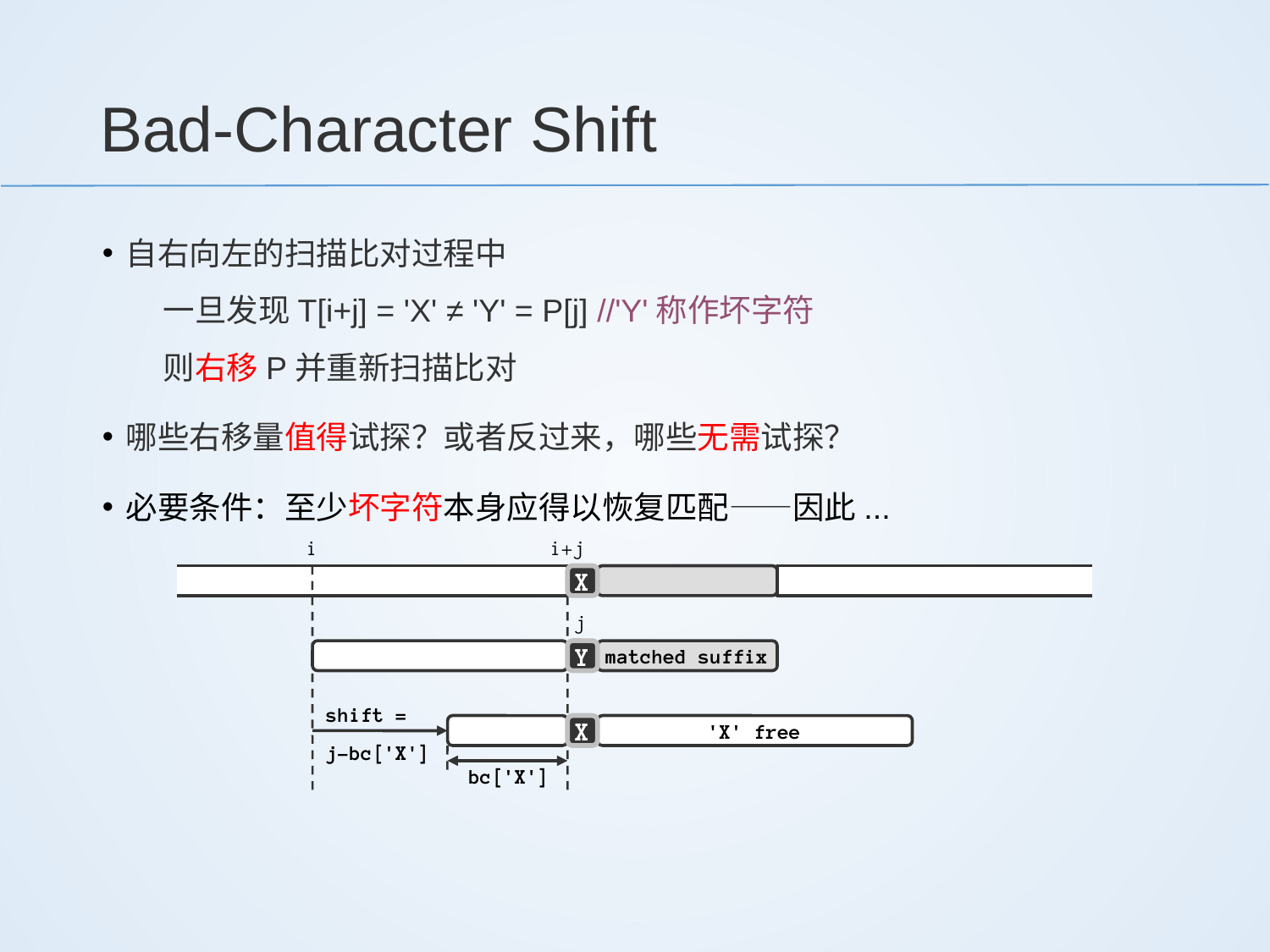

# Bad-Character Shift
自右向左的扫描比对过程中
	一旦发现T[i+j] = 'X' ≠ 'Y' = P[j] //'Y'称作坏字符
	则右移P并重新扫描比对
哪些右移量值得试探？或者反过来，哪些无需试探？
必要条件：至少坏字符本身应得以恢复匹配——因此...
i
i+j

X

j

Y
matched suffix
shift =
j-bc['X']

X
'X' free

bc['X']